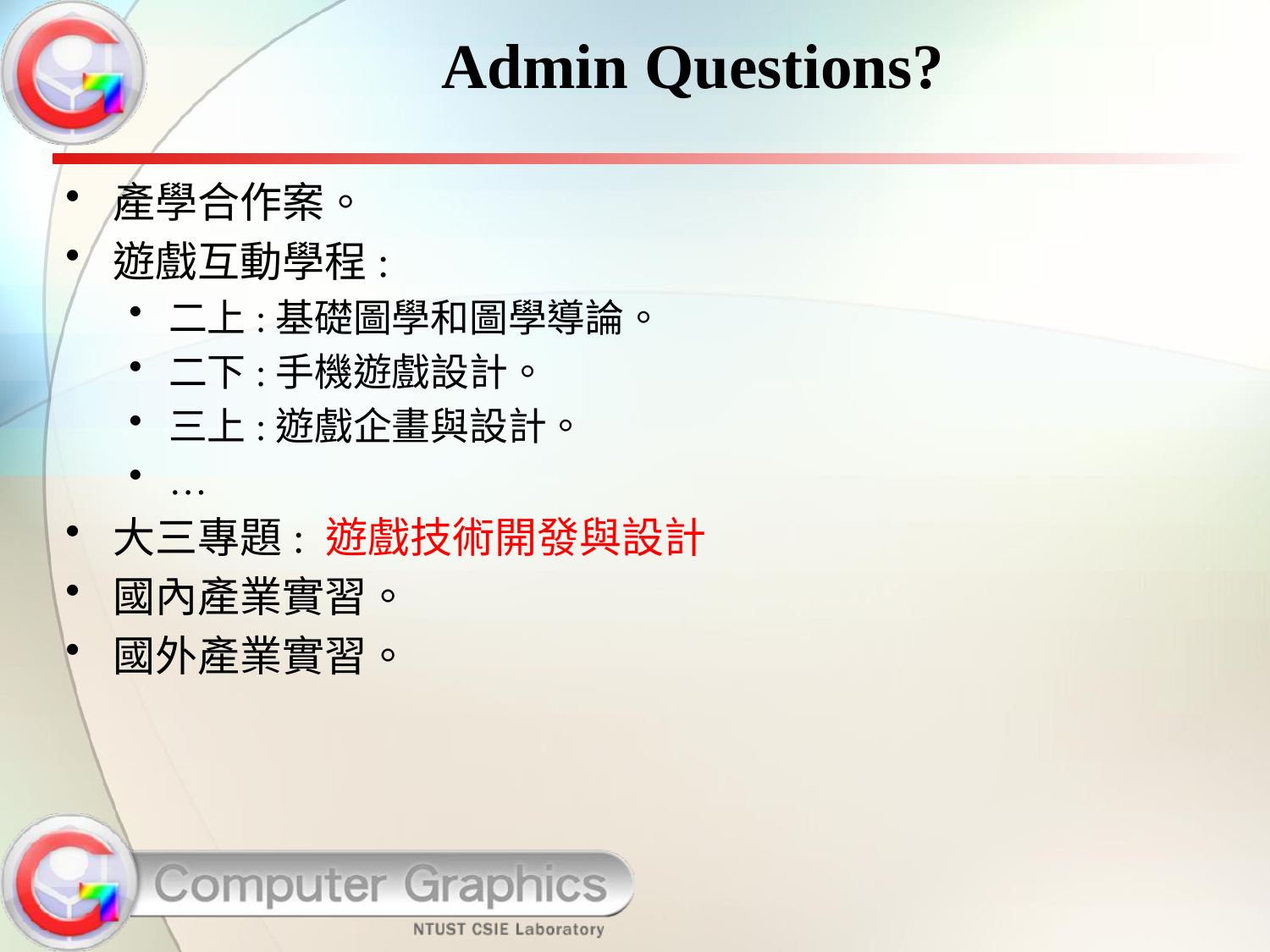

# Admin Questions?
產學合作案。
遊戲互動學程:
二上:基礎圖學和圖學導論。
二下:手機遊戲設計。
三上:遊戲企畫與設計。
…
大三專題: 遊戲技術開發與設計
國內產業實習。
國外產業實習。